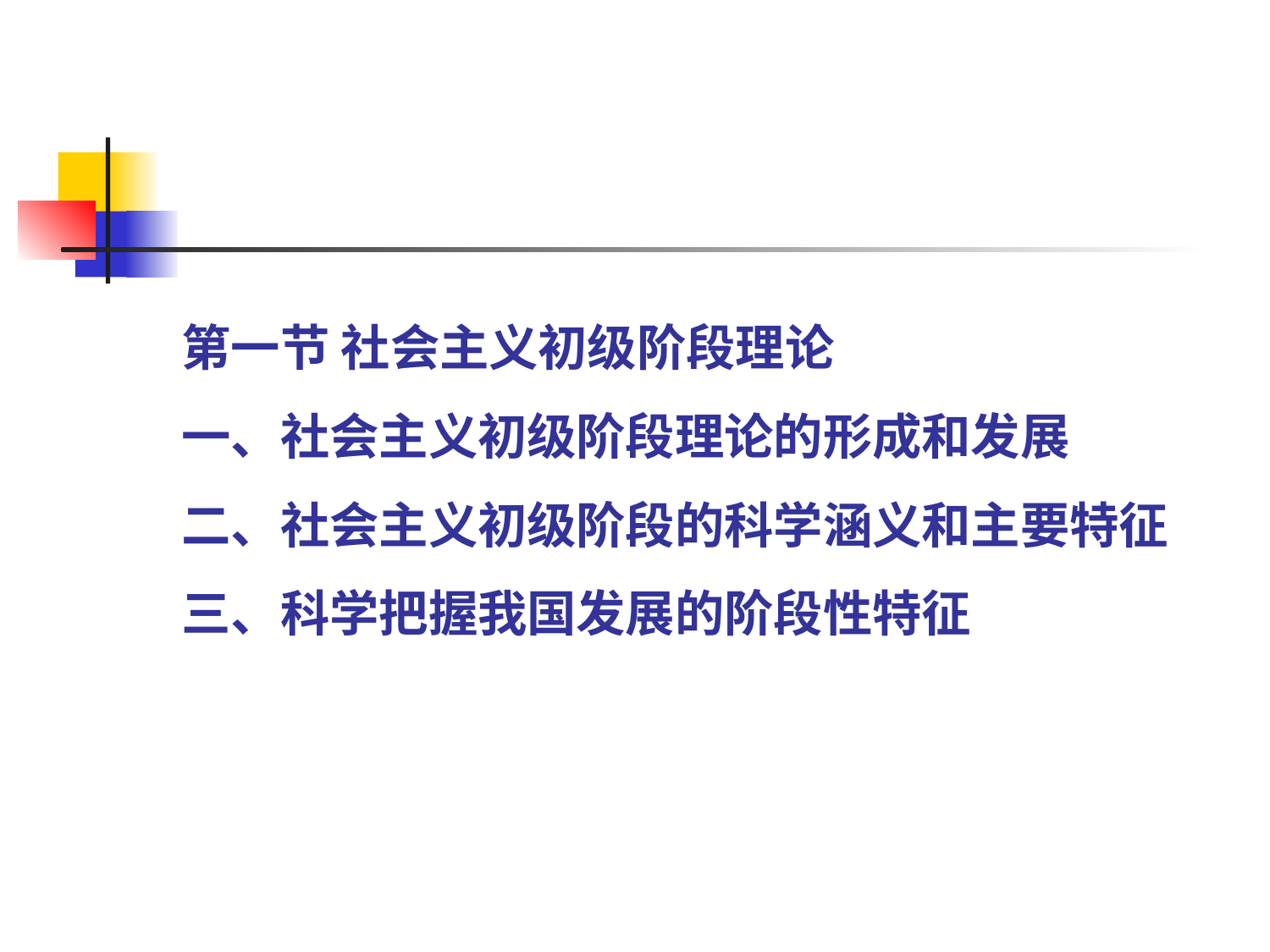

第一节 社会主义初级阶段理论
一、社会主义初级阶段理论的形成和发展
二、社会主义初级阶段的科学涵义和主要特征
三、科学把握我国发展的阶段性特征